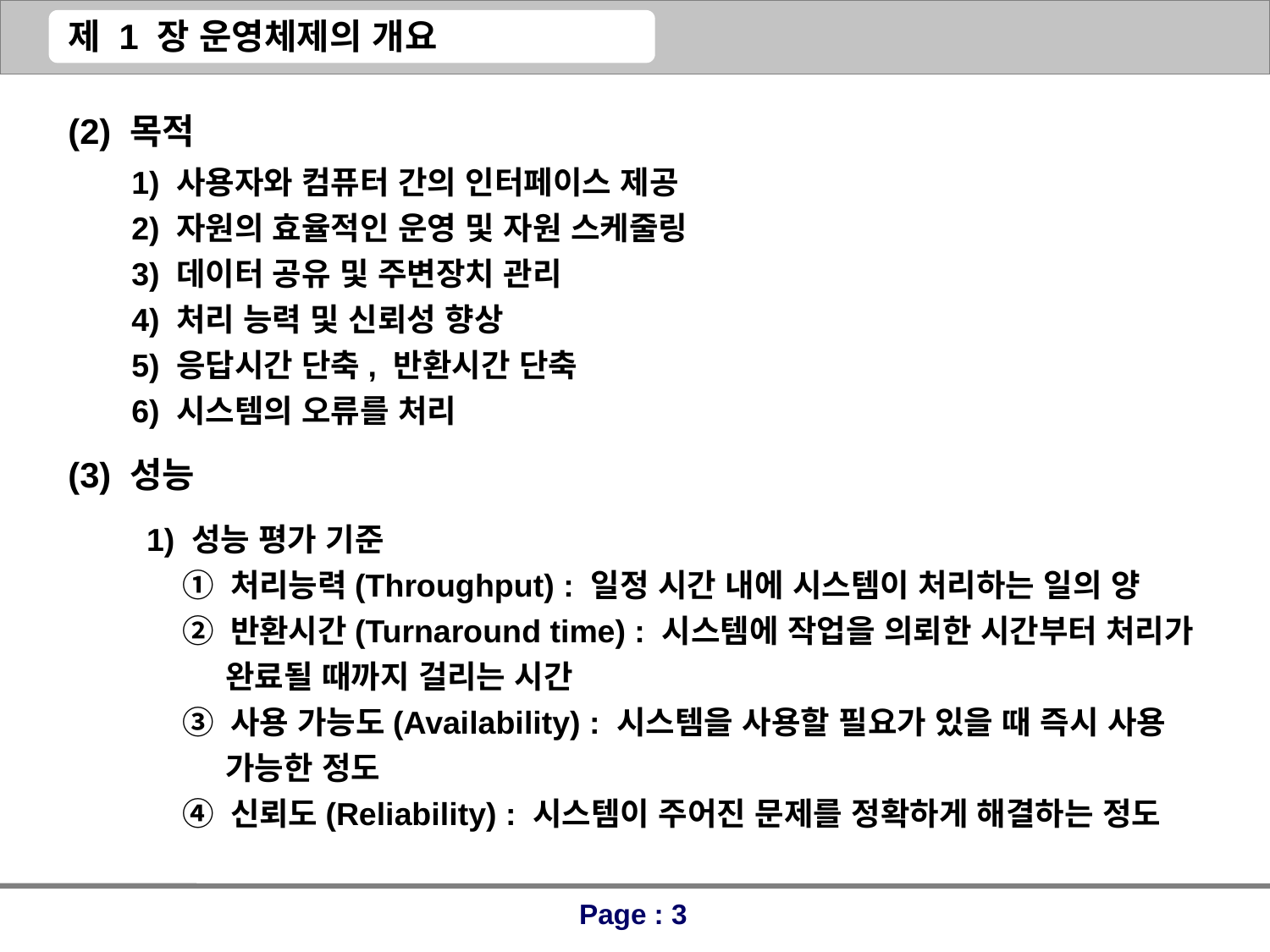

(2) 목적
1) 사용자와 컴퓨터 간의 인터페이스 제공
2) 자원의 효율적인 운영 및 자원 스케줄링
3) 데이터 공유 및 주변장치 관리
4) 처리 능력 및 신뢰성 향상
5) 응답시간 단축, 반환시간 단축
6) 시스템의 오류를 처리
(3) 성능
1) 성능 평가 기준
    ① 처리능력(Throughput) : 일정 시간 내에 시스템이 처리하는 일의 양
    ② 반환시간(Turnaround time) : 시스템에 작업을 의뢰한 시간부터 처리가
        완료될 때까지 걸리는 시간
    ③ 사용 가능도(Availability) : 시스템을 사용할 필요가 있을 때 즉시 사용
        가능한 정도
    ④ 신뢰도(Reliability) : 시스템이 주어진 문제를 정확하게 해결하는 정도
Page : 3